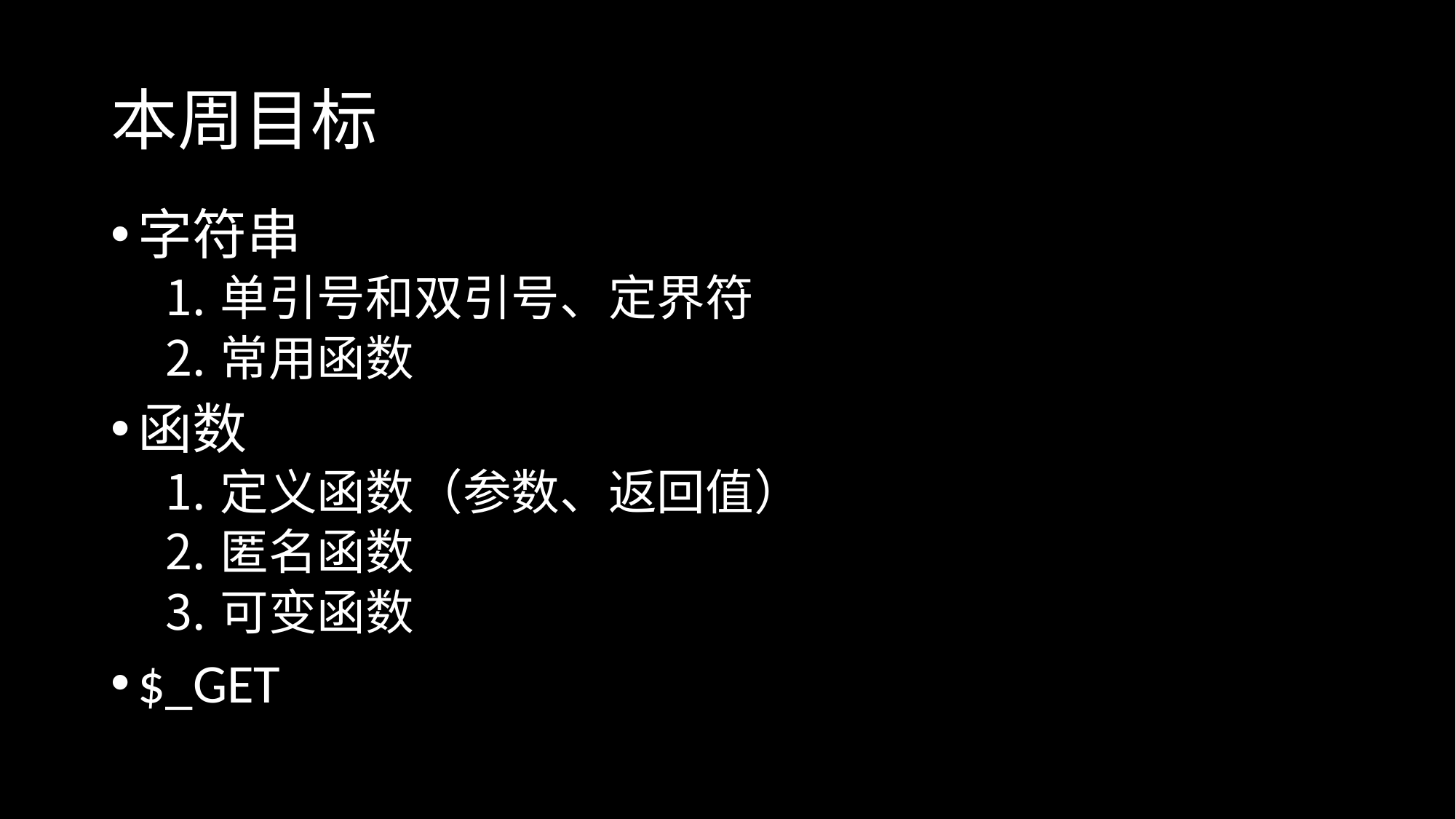

# 本周目标
字符串
单引号和双引号、定界符
常用函数
函数
定义函数（参数、返回值）
匿名函数
可变函数
$_GET